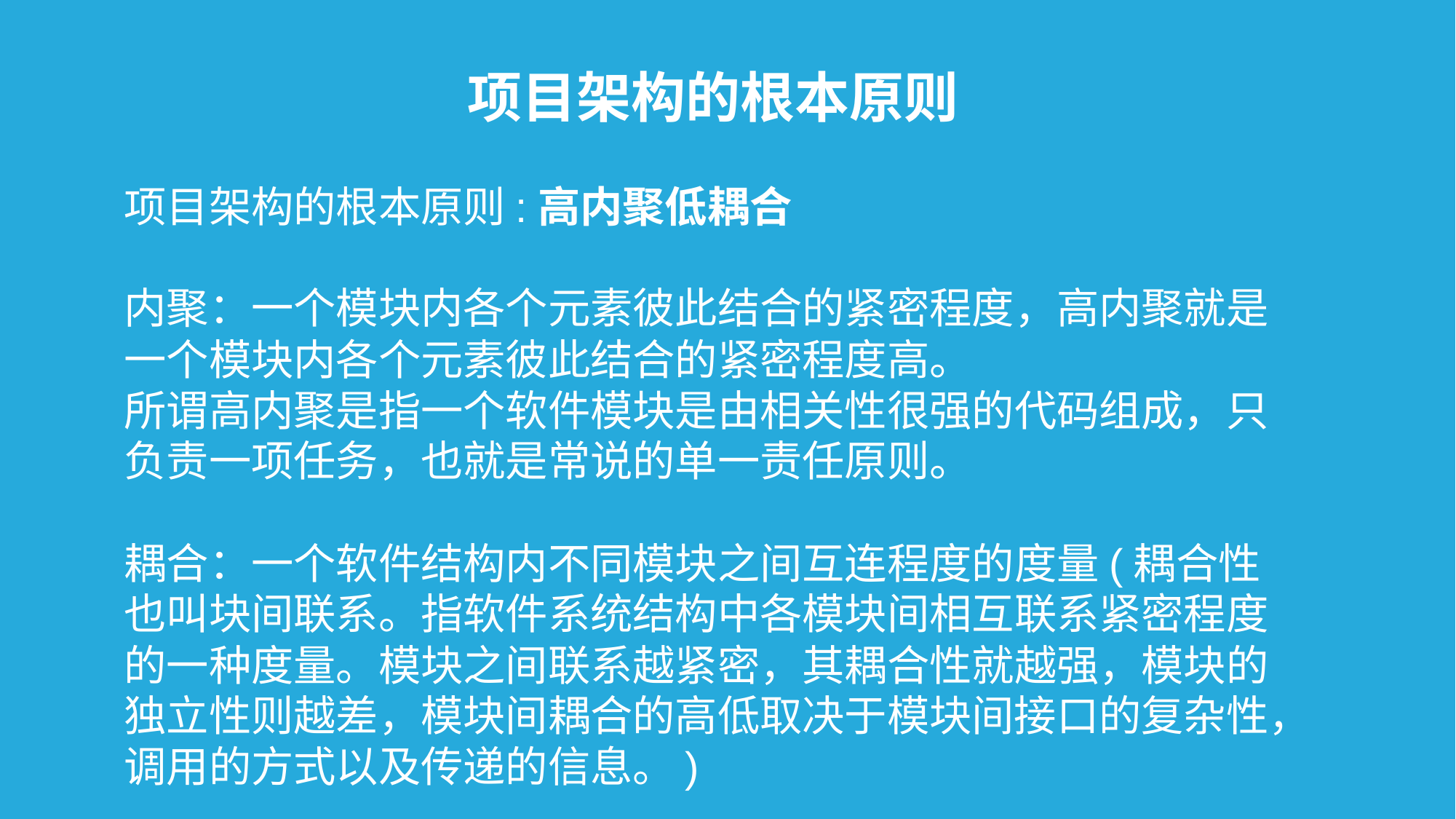

项目架构的根本原则

项目架构的根本原则:高内聚低耦合

内聚：一个模块内各个元素彼此结合的紧密程度，高内聚就是一个模块内各个元素彼此结合的紧密程度高。
所谓高内聚是指一个软件模块是由相关性很强的代码组成，只负责一项任务，也就是常说的单一责任原则。

耦合：一个软件结构内不同模块之间互连程度的度量(耦合性也叫块间联系。指软件系统结构中各模块间相互联系紧密程度的一种度量。模块之间联系越紧密，其耦合性就越强，模块的独立性则越差，模块间耦合的高低取决于模块间接口的复杂性，调用的方式以及传递的信息。)